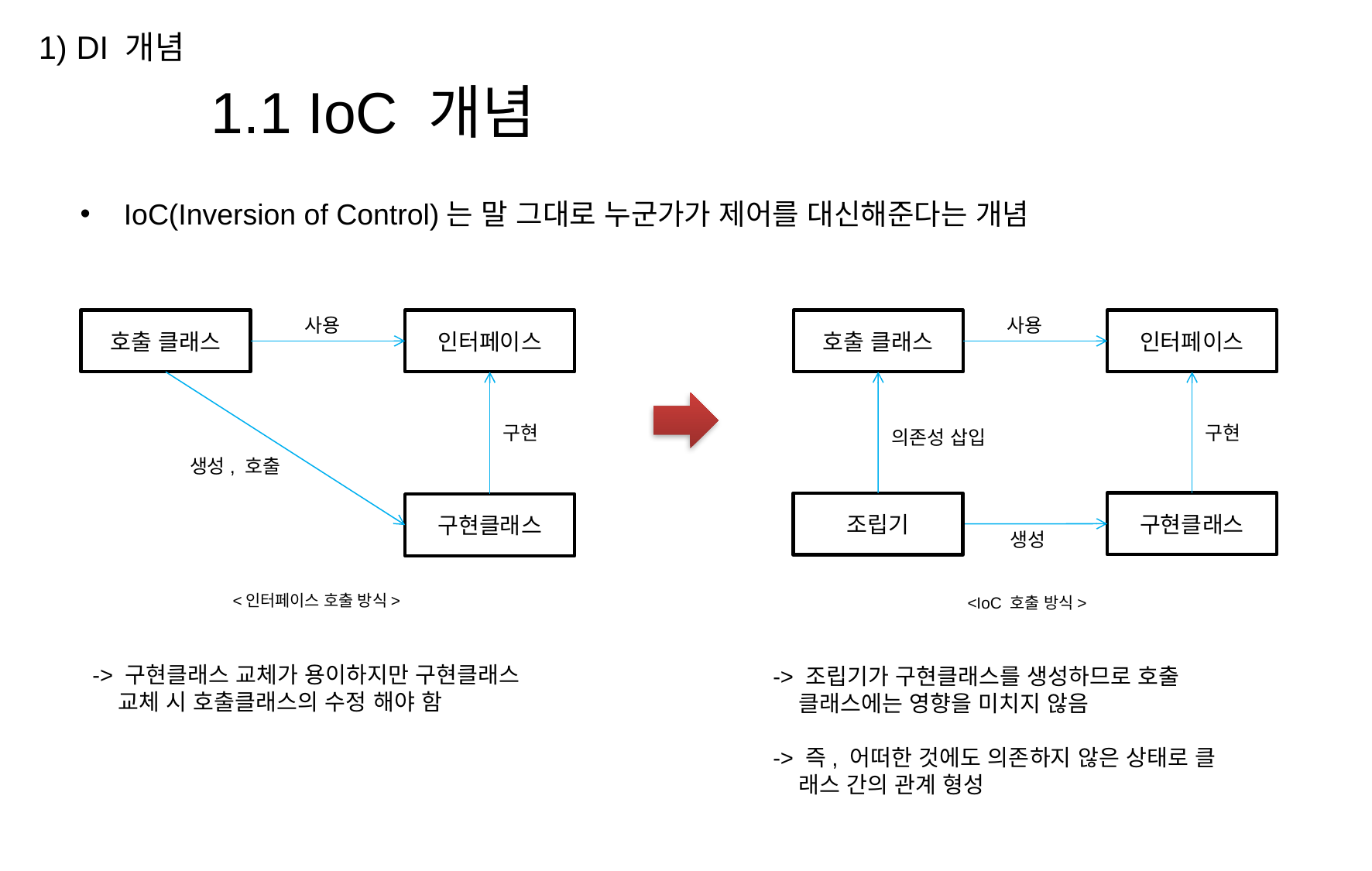

# 1) DI 개념
1.1 IoC 개념
IoC(Inversion of Control)는 말 그대로 누군가가 제어를 대신해준다는 개념
사용
사용
인터페이스
인터페이스
호출 클래스
호출 클래스

구현
구현
의존성 삽입
생성, 호출
구현클래스
조립기
구현클래스
생성
<인터페이스 호출 방식>
<IoC 호출 방식>
-> 구현클래스 교체가 용이하지만 구현클래스
    교체 시 호출클래스의 수정 해야 함
-> 조립기가 구현클래스를 생성하므로 호출
    클래스에는 영향을 미치지 않음
-> 즉, 어떠한 것에도 의존하지 않은 상태로 클
    래스 간의 관계 형성